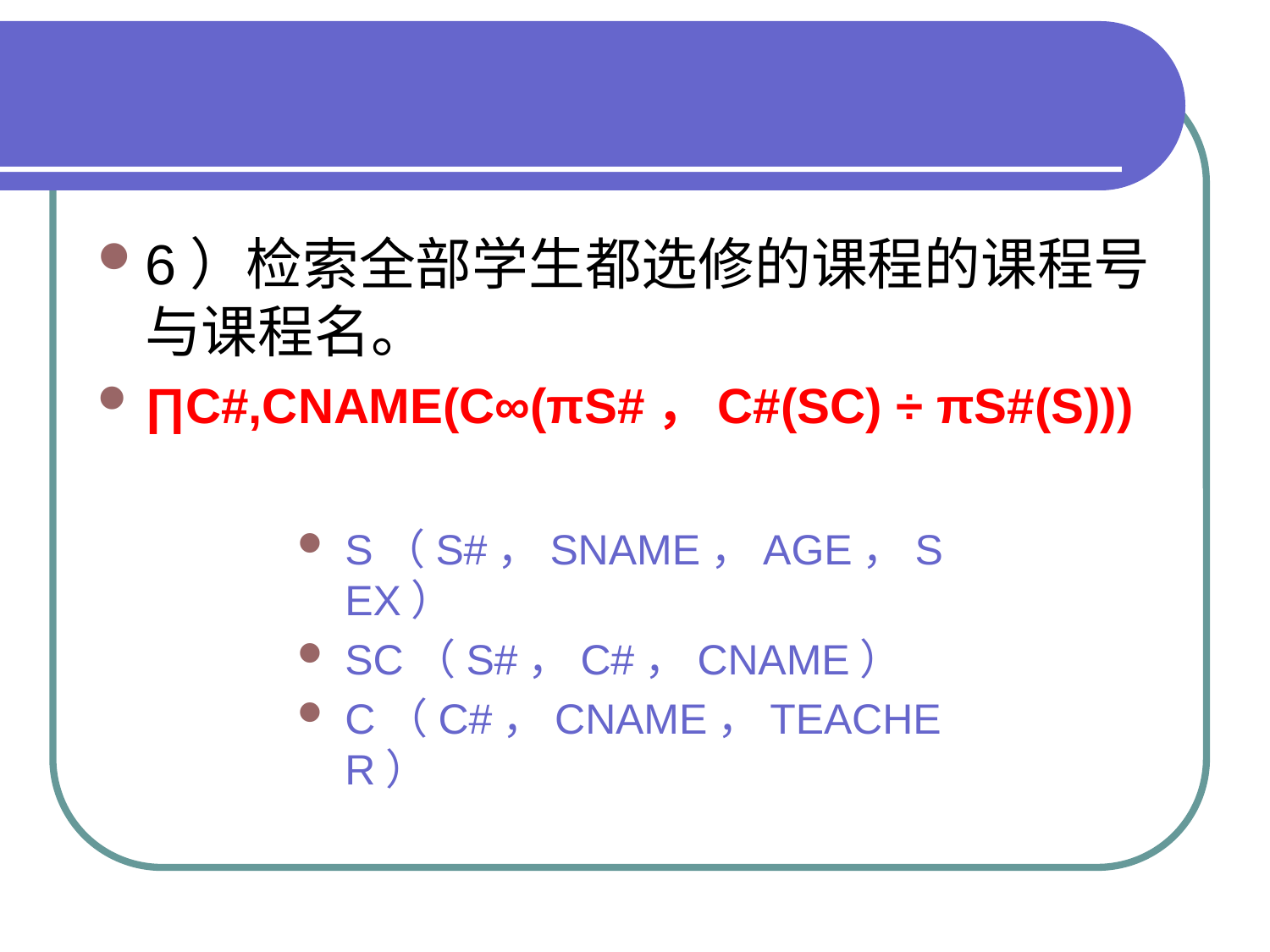

#
6）检索全部学生都选修的课程的课程号与课程名。
∏C#,CNAME(C∞(πS#，C#(SC) ÷ πS#(S)))
S（S#，SNAME，AGE，SEX）
SC（S#，C#，CNAME）
C（C#，CNAME，TEACHER）